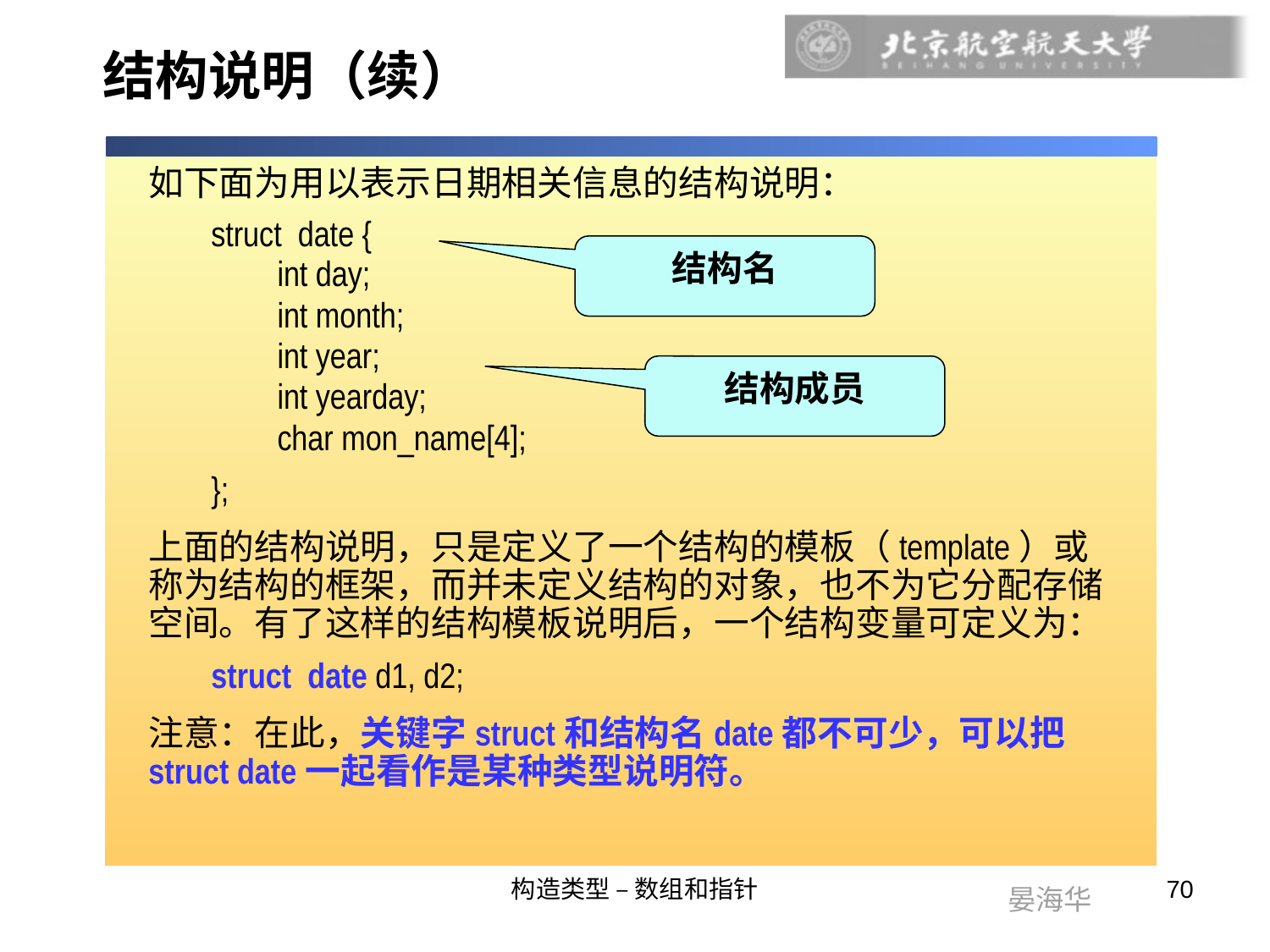

# 结构说明（续）
如下面为用以表示日期相关信息的结构说明：
struct  date {
int day;
int month;
int year;
int yearday;
char mon_name[4];
};
上面的结构说明，只是定义了一个结构的模板（template）或称为结构的框架，而并未定义结构的对象，也不为它分配存储空间。有了这样的结构模板说明后，一个结构变量可定义为：
struct  date d1, d2;
注意：在此，关键字struct和结构名date都不可少，可以把struct date一起看作是某种类型说明符。
结构名
结构成员
构造类型 – 数组和指针
70